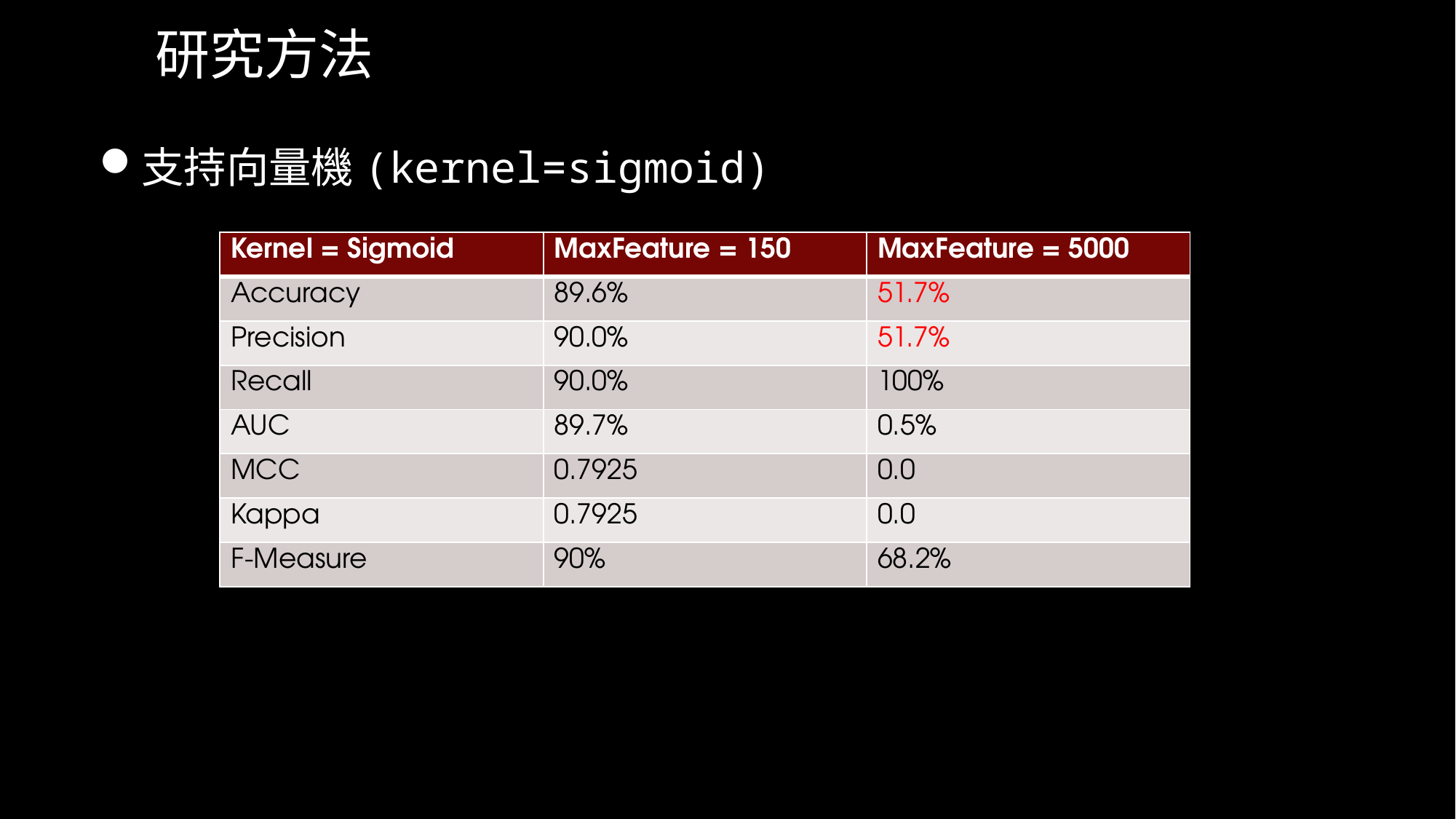

# 研究方法
支持向量機(kernel=sigmoid)
| Kernel = Sigmoid | MaxFeature = 150 | MaxFeature = 5000 |
| --- | --- | --- |
| Accuracy | 89.6% | 51.7% |
| Precision | 90.0% | 51.7% |
| Recall | 90.0% | 100% |
| AUC | 89.7% | 0.5% |
| MCC | 0.7925 | 0.0 |
| Kappa | 0.7925 | 0.0 |
| F-Measure | 90% | 68.2% |